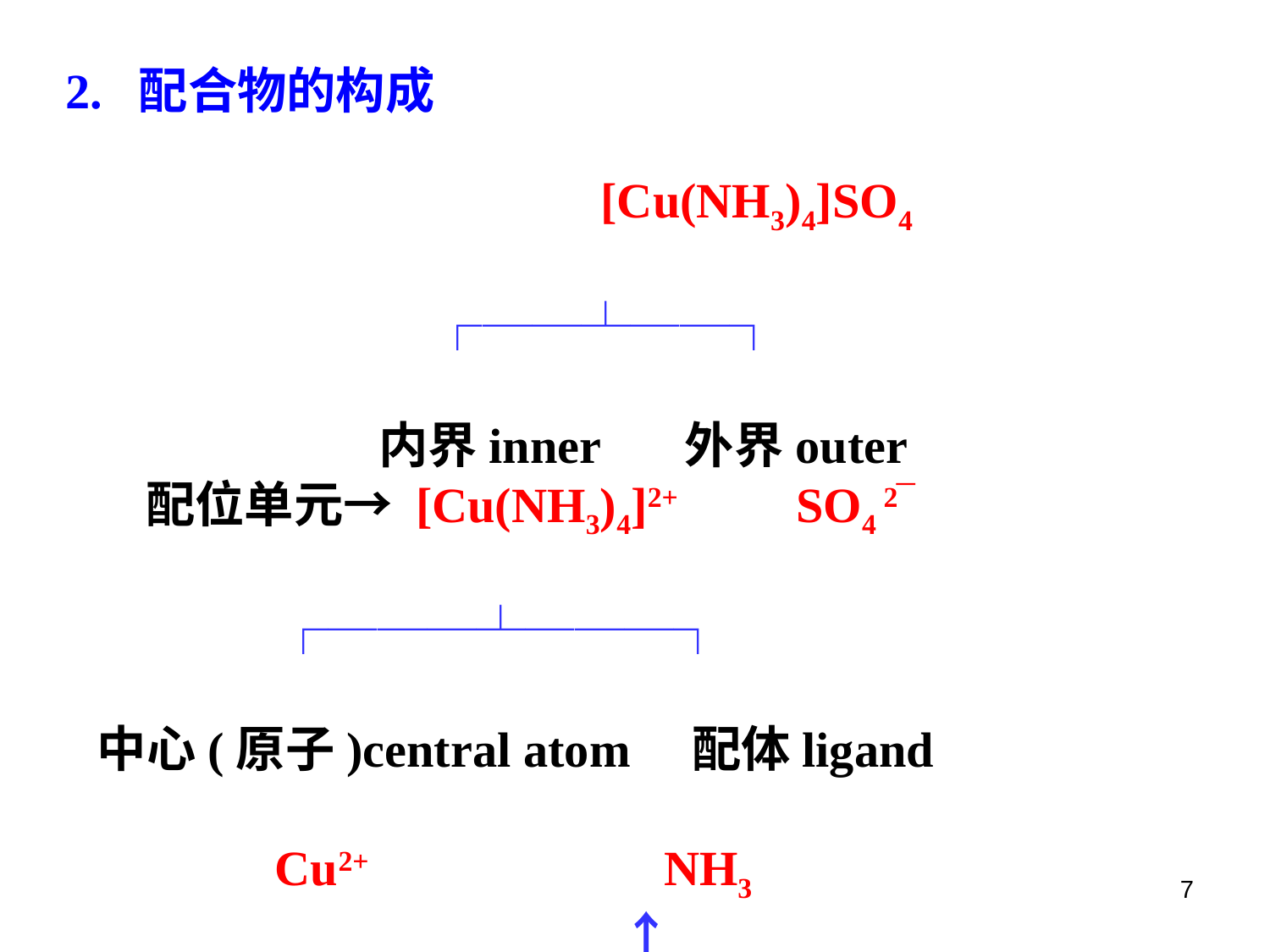

2.  配合物的构成
                                         [Cu(NH3)4]SO4
                              ┌──┴──┐
                        内界inner　  外界outer
   配位单元→ [Cu(NH3)4]2+　    SO4 2‾ 　　    　
　　　   ┌───┴───┐
中心(原子)central atom　配体ligand　 　　　　 　
　　      Cu2+　　   　        NH3
 　   　                                 ↑
                                配位原子coordinating atom
7